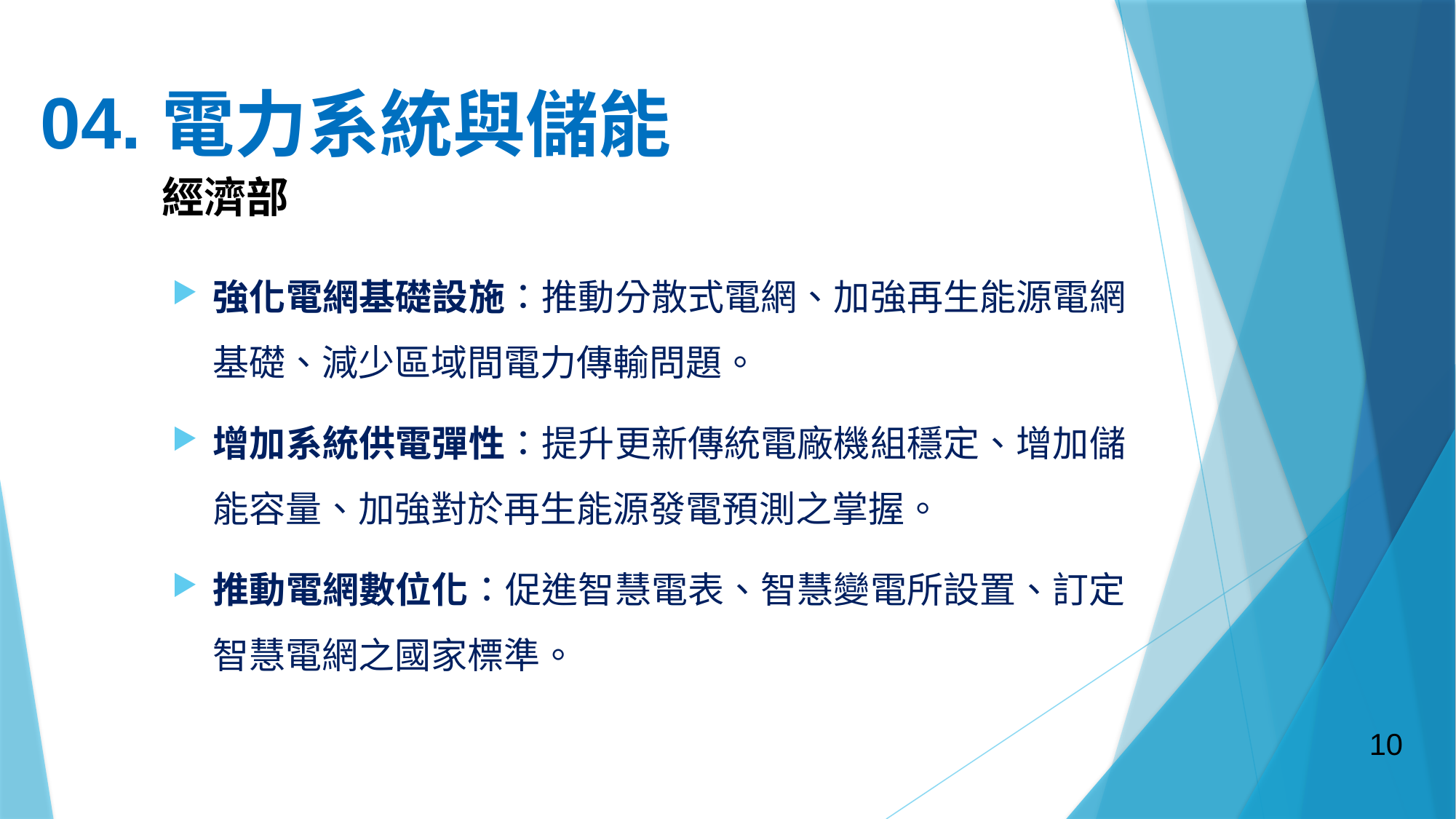

04.
# 電力系統與儲能
經濟部
強化電網基礎設施：推動分散式電網、加強再生能源電網基礎、減少區域間電力傳輸問題。
增加系統供電彈性：提升更新傳統電廠機組穩定、增加儲能容量、加強對於再生能源發電預測之掌握。
推動電網數位化：促進智慧電表、智慧變電所設置、訂定智慧電網之國家標準。
10